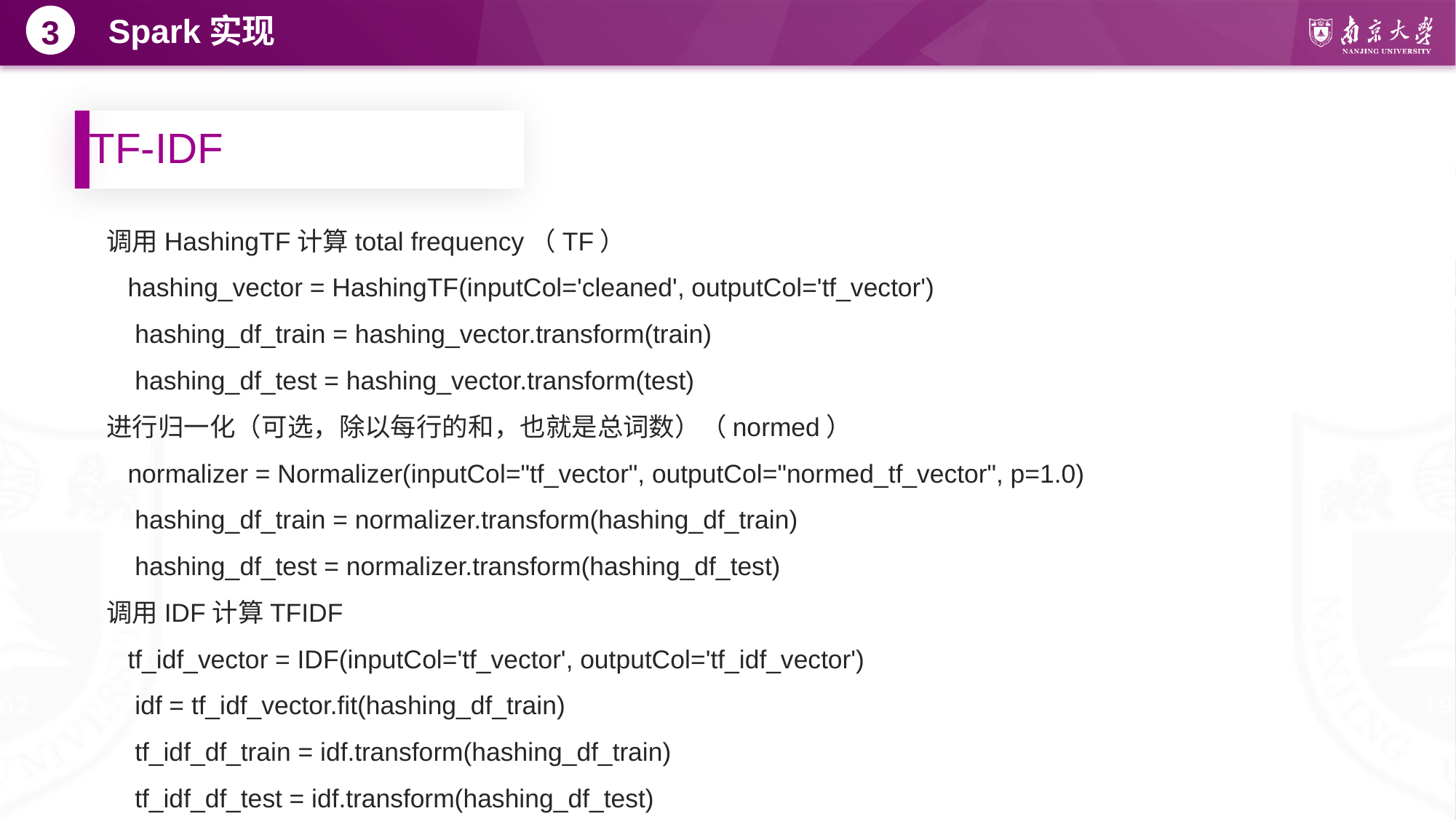

Spark实现
3

TF-IDF
调用HashingTF计算total frequency（TF）
   hashing_vector = HashingTF(inputCol='cleaned', outputCol='tf_vector')
    hashing_df_train = hashing_vector.transform(train)
    hashing_df_test = hashing_vector.transform(test)
进行归一化（可选，除以每行的和，也就是总词数）（normed）
   normalizer = Normalizer(inputCol="tf_vector", outputCol="normed_tf_vector", p=1.0)
    hashing_df_train = normalizer.transform(hashing_df_train)
    hashing_df_test = normalizer.transform(hashing_df_test)
调用IDF计算TFIDF
   tf_idf_vector = IDF(inputCol='tf_vector', outputCol='tf_idf_vector')
    idf = tf_idf_vector.fit(hashing_df_train)
    tf_idf_df_train = idf.transform(hashing_df_train)
    tf_idf_df_test = idf.transform(hashing_df_test)